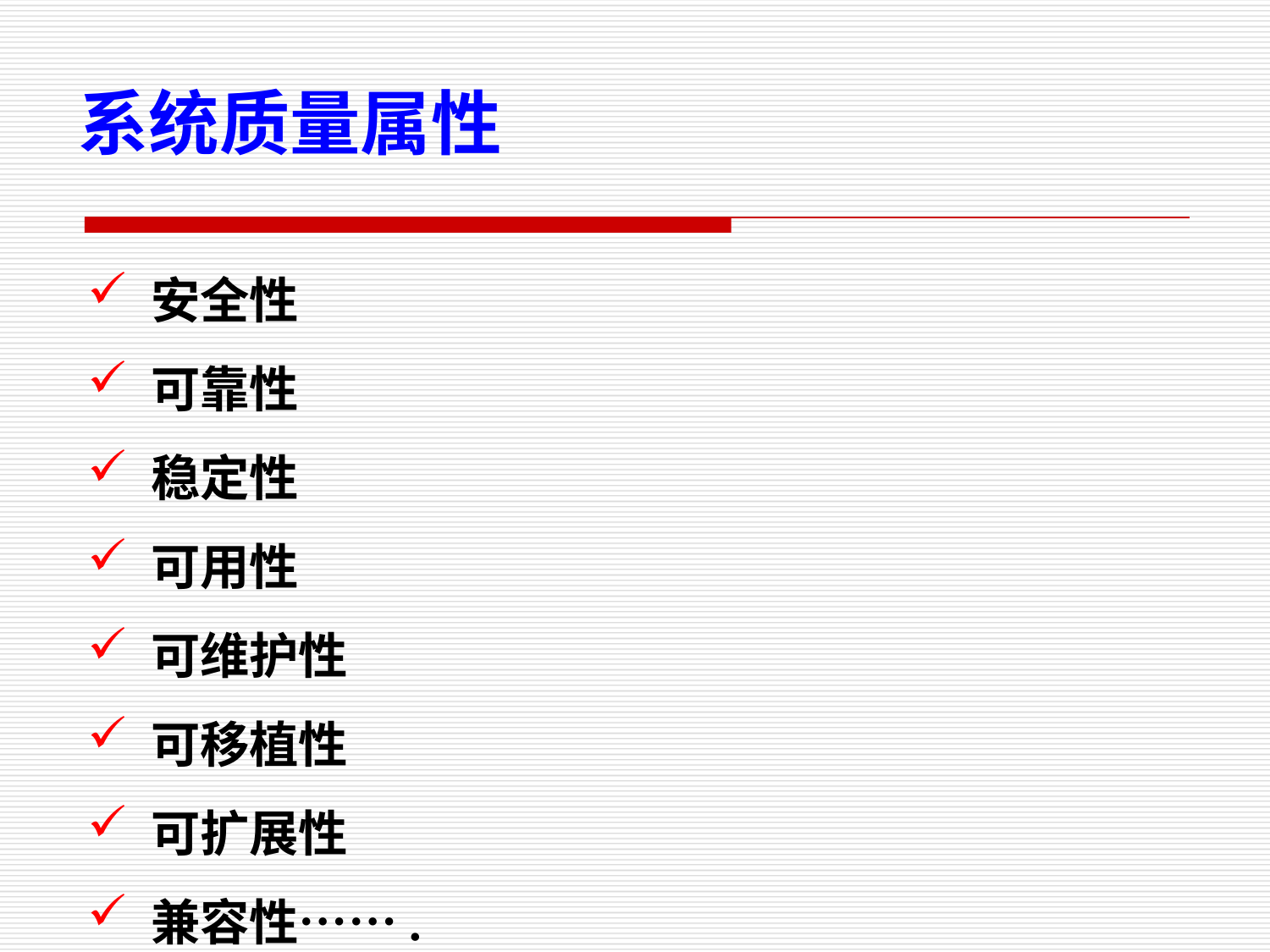

系统质量属性
安全性
可靠性
稳定性
可用性
可维护性
可移植性
可扩展性
兼容性…….